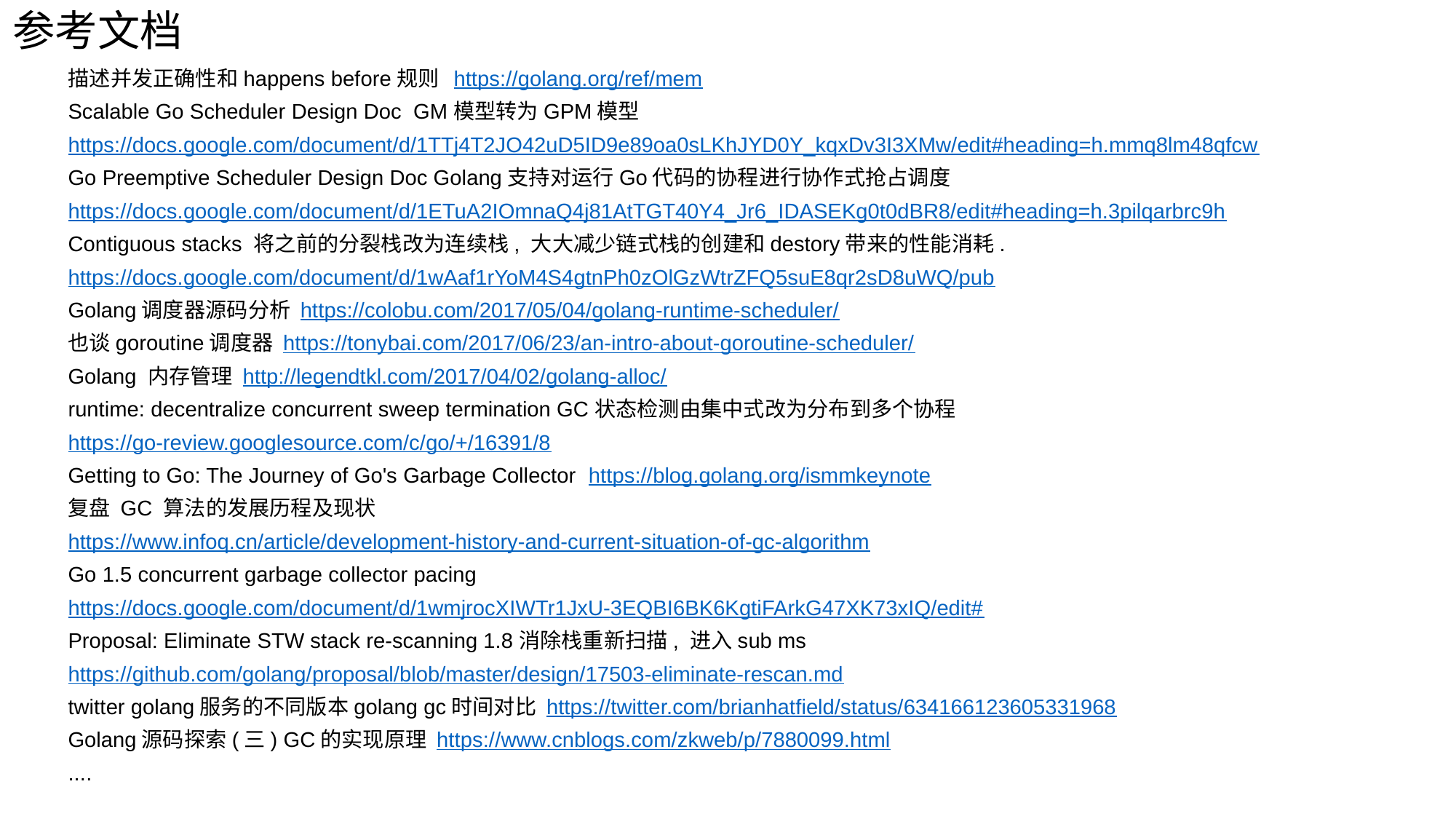

参考文档
描述并发正确性和happens before规则  https://golang.org/ref/mem
Scalable Go Scheduler Design Doc  GM模型转为GPM模型
https://docs.google.com/document/d/1TTj4T2JO42uD5ID9e89oa0sLKhJYD0Y_kqxDv3I3XMw/edit#heading=h.mmq8lm48qfcw
Go Preemptive Scheduler Design Doc Golang支持对运行Go代码的协程进行协作式抢占调度
https://docs.google.com/document/d/1ETuA2IOmnaQ4j81AtTGT40Y4_Jr6_IDASEKg0t0dBR8/edit#heading=h.3pilqarbrc9h
Contiguous stacks 将之前的分裂栈改为连续栈, 大大减少链式栈的创建和destory带来的性能消耗.
https://docs.google.com/document/d/1wAaf1rYoM4S4gtnPh0zOlGzWtrZFQ5suE8qr2sD8uWQ/pub
Golang调度器源码分析 https://colobu.com/2017/05/04/golang-runtime-scheduler/
也谈goroutine调度器 https://tonybai.com/2017/06/23/an-intro-about-goroutine-scheduler/
Golang 内存管理 http://legendtkl.com/2017/04/02/golang-alloc/
runtime: decentralize concurrent sweep termination GC状态检测由集中式改为分布到多个协程
https://go-review.googlesource.com/c/go/+/16391/8
Getting to Go: The Journey of Go's Garbage Collector  https://blog.golang.org/ismmkeynote
复盘 GC 算法的发展历程及现状
https://www.infoq.cn/article/development-history-and-current-situation-of-gc-algorithm
Go 1.5 concurrent garbage collector pacing   https://docs.google.com/document/d/1wmjrocXIWTr1JxU-3EQBI6BK6KgtiFArkG47XK73xIQ/edit#
Proposal: Eliminate STW stack re-scanning 1.8消除栈重新扫描, 进入sub ms
https://github.com/golang/proposal/blob/master/design/17503-eliminate-rescan.md
twitter golang服务的不同版本golang gc时间对比 https://twitter.com/brianhatfield/status/634166123605331968
Golang源码探索(三) GC的实现原理 https://www.cnblogs.com/zkweb/p/7880099.html
....